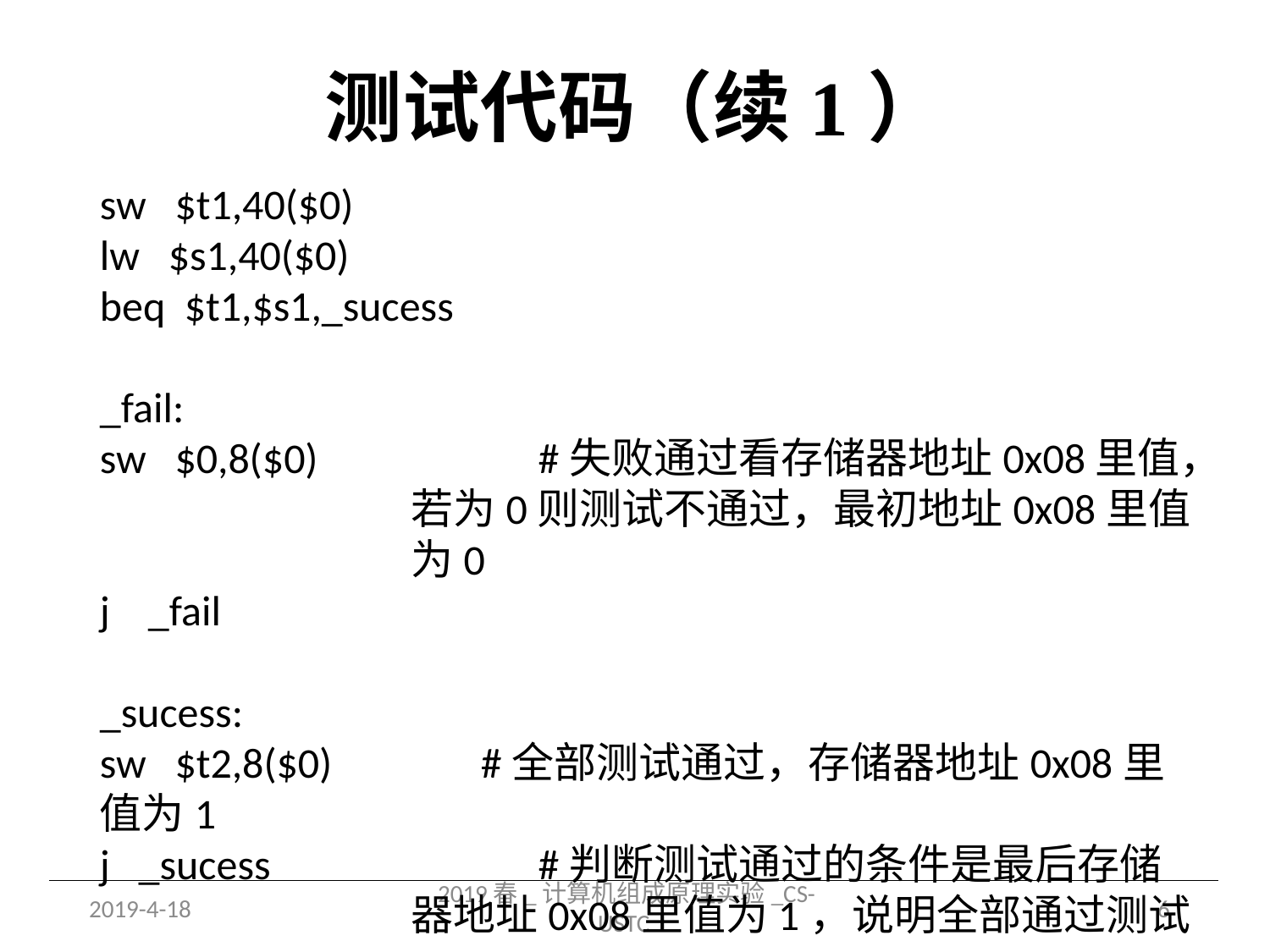

# 测试代码（续1）
sw   $t1,40($0)
lw   $s1,40($0)
beq  $t1,$s1,_sucess

_fail:
sw   $0,8($0) 		#失败通过看存储器地址0x08里值，若为0则测试不通过，最初地址0x08里值为0
j    _fail

_sucess:
sw   $t2,8($0)		#全部测试通过，存储器地址0x08里值为1
j   _sucess		#判断测试通过的条件是最后存储器地址0x08里值为1，说明全部通过测试
2019-4-18
2019春_计算机组成原理实验_CS-USTC
6